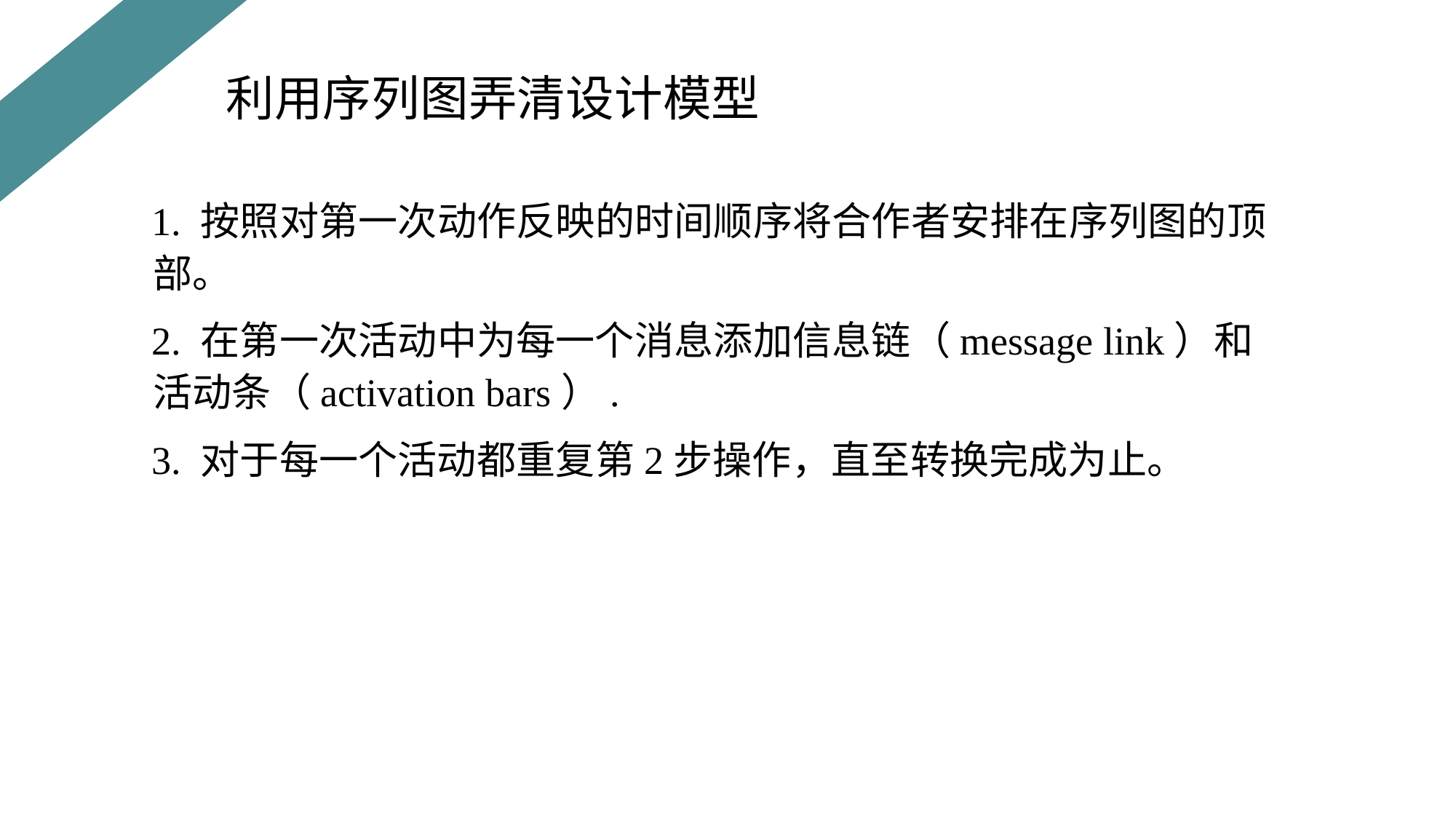

# 利用序列图弄清设计模型
1. 按照对第一次动作反映的时间顺序将合作者安排在序列图的顶部。
2. 在第一次活动中为每一个消息添加信息链（message link）和活动条（activation bars）.
3. 对于每一个活动都重复第2步操作，直至转换完成为止。